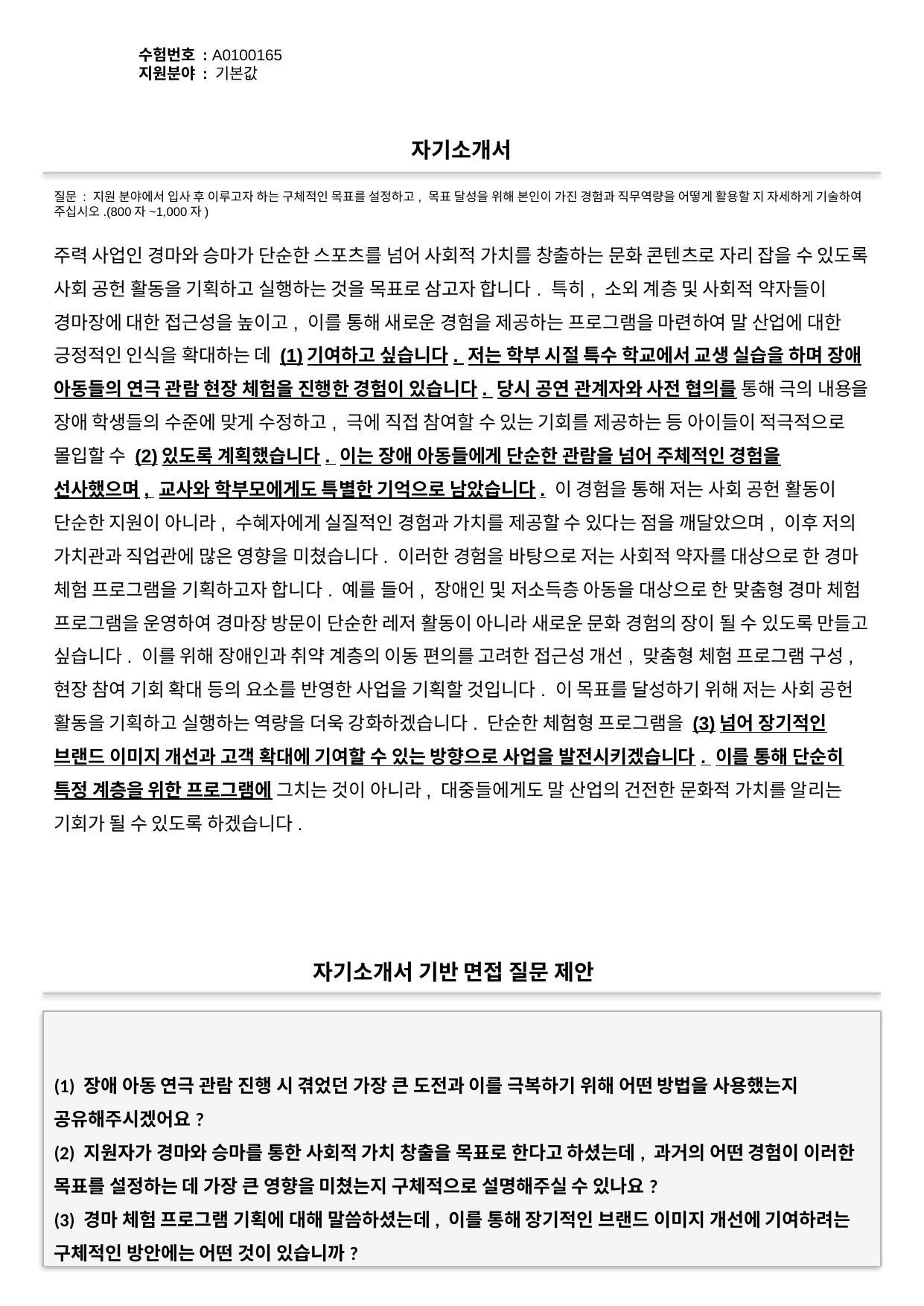

수험번호 : A0100165
지원분야 : 기본값
#

자기소개서

질문 : 지원 분야에서 입사 후 이루고자 하는 구체적인 목표를 설정하고, 목표 달성을 위해 본인이 가진 경험과 직무역량을 어떻게 활용할 지 자세하게 기술하여 주십시오.(800자~1,000자)

주력 사업인 경마와 승마가 단순한 스포츠를 넘어 사회적 가치를 창출하는 문화 콘텐츠로 자리 잡을 수 있도록 사회 공헌 활동을 기획하고 실행하는 것을 목표로 삼고자 합니다. 특히, 소외 계층 및 사회적 약자들이 경마장에 대한 접근성을 높이고, 이를 통해 새로운 경험을 제공하는 프로그램을 마련하여 말 산업에 대한 긍정적인 인식을 확대하는 데 (1)기여하고 싶습니다. 저는 학부 시절 특수 학교에서 교생 실습을 하며 장애 아동들의 연극 관람 현장 체험을 진행한 경험이 있습니다. 당시 공연 관계자와 사전 협의를 통해 극의 내용을 장애 학생들의 수준에 맞게 수정하고, 극에 직접 참여할 수 있는 기회를 제공하는 등 아이들이 적극적으로 몰입할 수 (2)있도록 계획했습니다. 이는 장애 아동들에게 단순한 관람을 넘어 주체적인 경험을 선사했으며, 교사와 학부모에게도 특별한 기억으로 남았습니다. 이 경험을 통해 저는 사회 공헌 활동이 단순한 지원이 아니라, 수혜자에게 실질적인 경험과 가치를 제공할 수 있다는 점을 깨달았으며, 이후 저의 가치관과 직업관에 많은 영향을 미쳤습니다. 이러한 경험을 바탕으로 저는 사회적 약자를 대상으로 한 경마 체험 프로그램을 기획하고자 합니다. 예를 들어, 장애인 및 저소득층 아동을 대상으로 한 맞춤형 경마 체험 프로그램을 운영하여 경마장 방문이 단순한 레저 활동이 아니라 새로운 문화 경험의 장이 될 수 있도록 만들고 싶습니다. 이를 위해 장애인과 취약 계층의 이동 편의를 고려한 접근성 개선, 맞춤형 체험 프로그램 구성, 현장 참여 기회 확대 등의 요소를 반영한 사업을 기획할 것입니다. 이 목표를 달성하기 위해 저는 사회 공헌 활동을 기획하고 실행하는 역량을 더욱 강화하겠습니다. 단순한 체험형 프로그램을 (3)넘어 장기적인 브랜드 이미지 개선과 고객 확대에 기여할 수 있는 방향으로 사업을 발전시키겠습니다. 이를 통해 단순히 특정 계층을 위한 프로그램에 그치는 것이 아니라, 대중들에게도 말 산업의 건전한 문화적 가치를 알리는 기회가 될 수 있도록 하겠습니다.

자기소개서 기반 면접 질문 제안

(1) 장애 아동 연극 관람 진행 시 겪었던 가장 큰 도전과 이를 극복하기 위해 어떤 방법을 사용했는지 공유해주시겠어요?
(2) 지원자가 경마와 승마를 통한 사회적 가치 창출을 목표로 한다고 하셨는데, 과거의 어떤 경험이 이러한 목표를 설정하는 데 가장 큰 영향을 미쳤는지 구체적으로 설명해주실 수 있나요?
(3) 경마 체험 프로그램 기획에 대해 말씀하셨는데, 이를 통해 장기적인 브랜드 이미지 개선에 기여하려는 구체적인 방안에는 어떤 것이 있습니까?